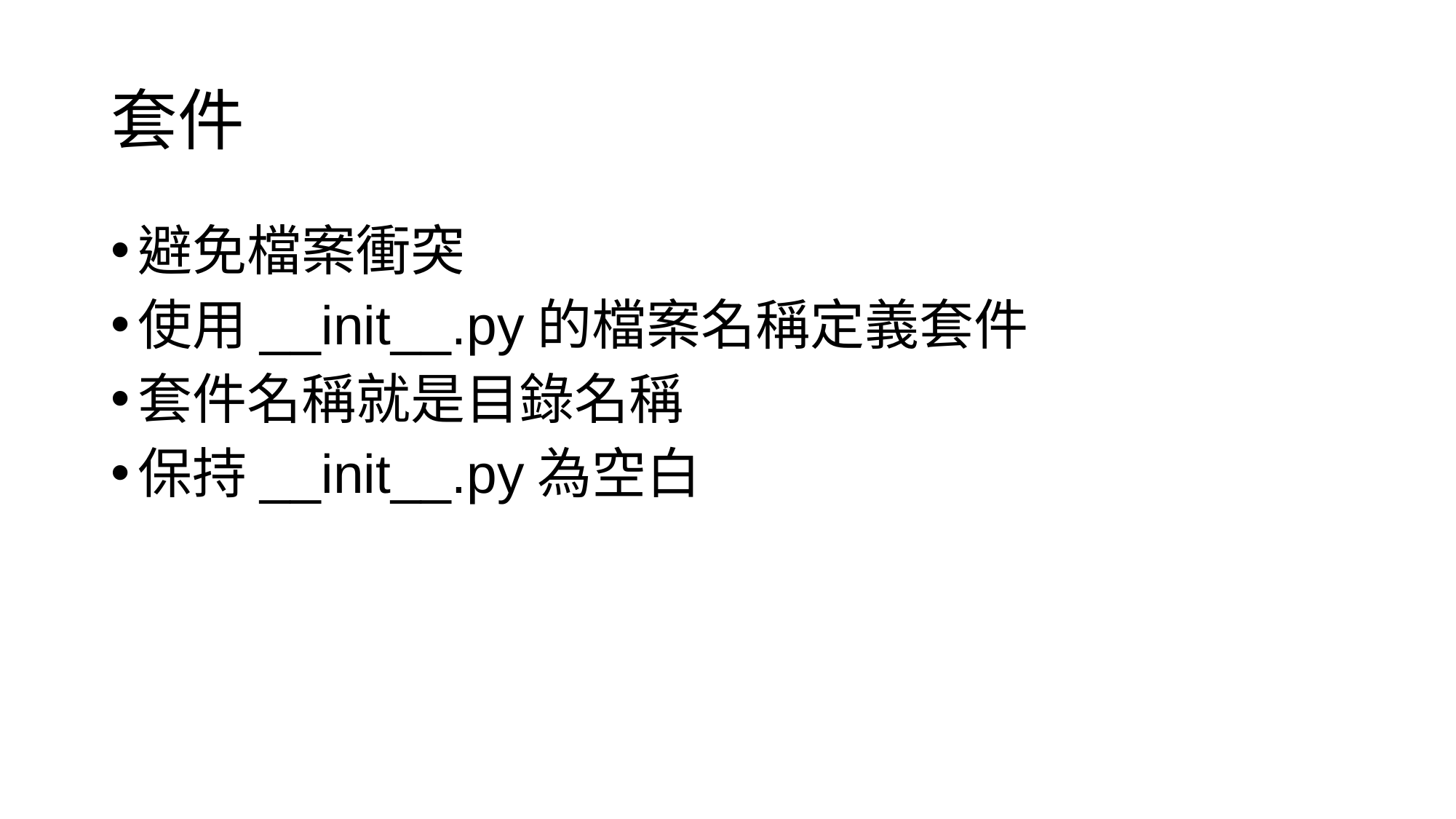

# 套件
避免檔案衝突
使用__init__.py的檔案名稱定義套件
套件名稱就是目錄名稱
保持__init__.py為空白